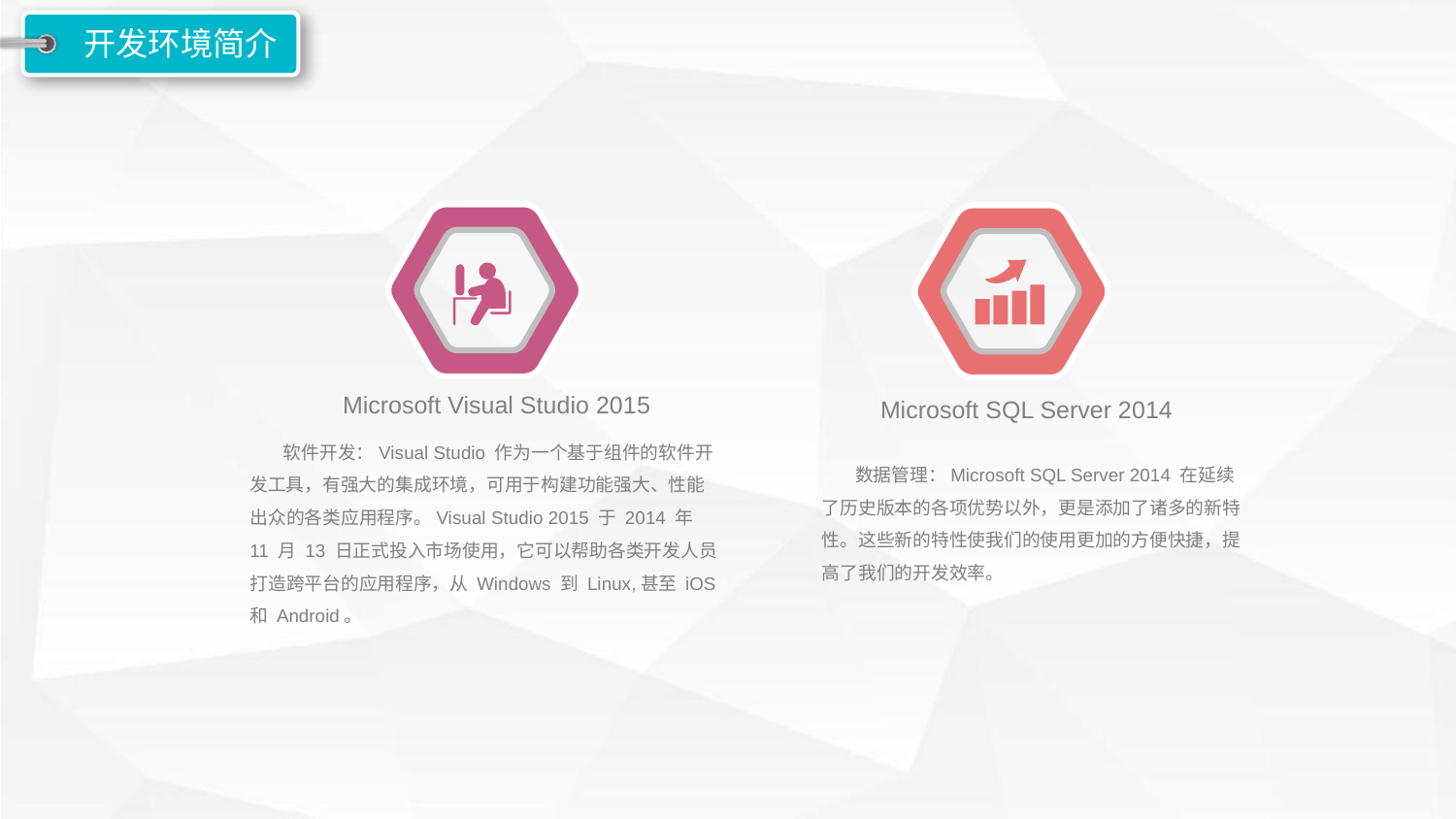

开发环境简介

Microsoft Visual Studio 2015
Microsoft SQL Server 2014
       软件开发：Visual Studio 作为一个基于组件的软件开发工具，有强大的集成环境，可用于构建功能强大、性能出众的各类应用程序。Visual Studio 2015 于 2014 年 11 月 13 日正式投入市场使用，它可以帮助各类开发人员打造跨平台的应用程序，从 Windows 到 Linux,甚至 iOS和 Android。
       数据管理：Microsoft SQL Server 2014 在延续了历史版本的各项优势以外，更是添加了诸多的新特性。这些新的特性使我们的使用更加的方便快捷，提高了我们的开发效率。